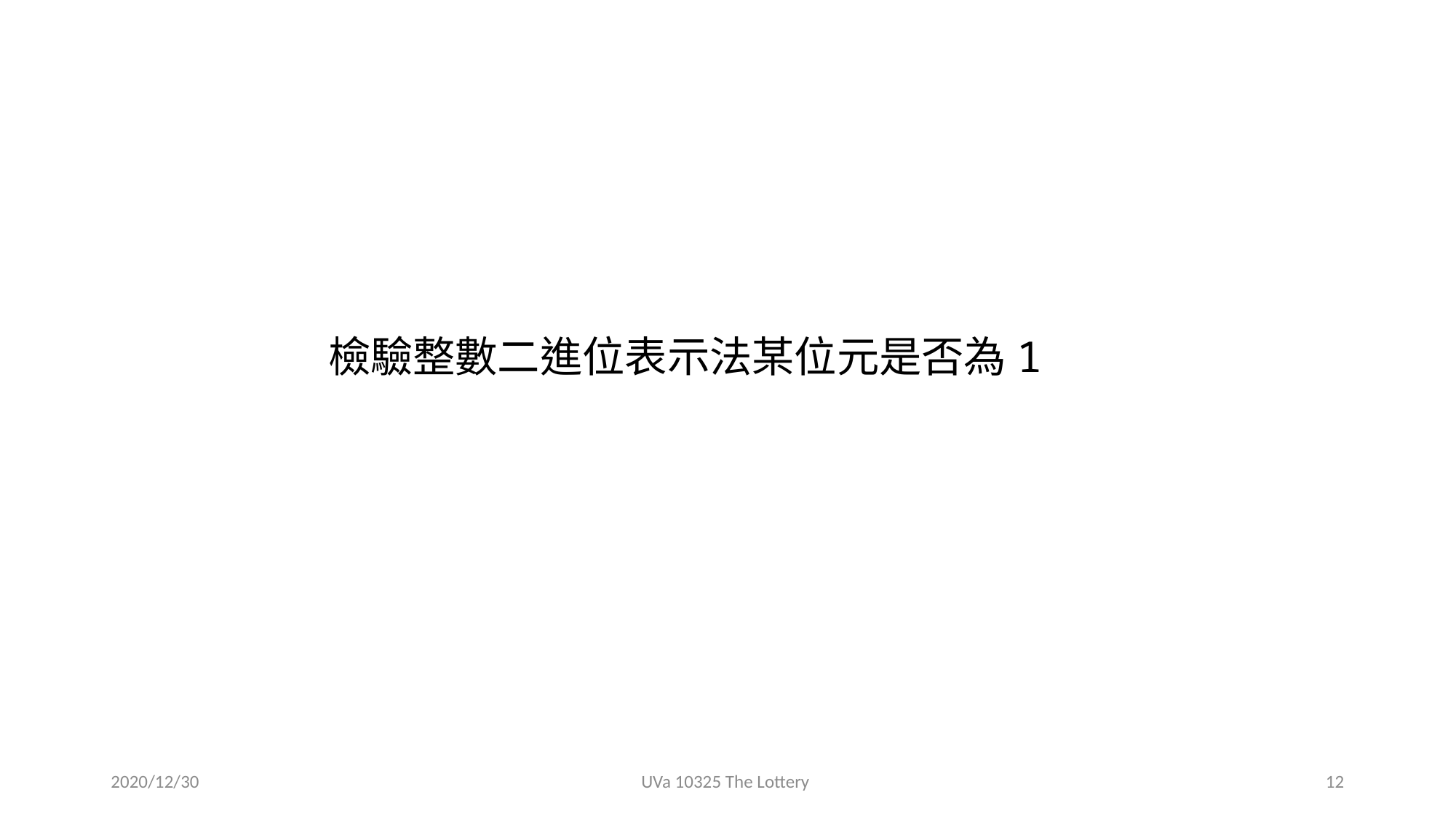

檢驗整數二進位表示法某位元是否為1
2020/12/30
UVa 10325 The Lottery
12